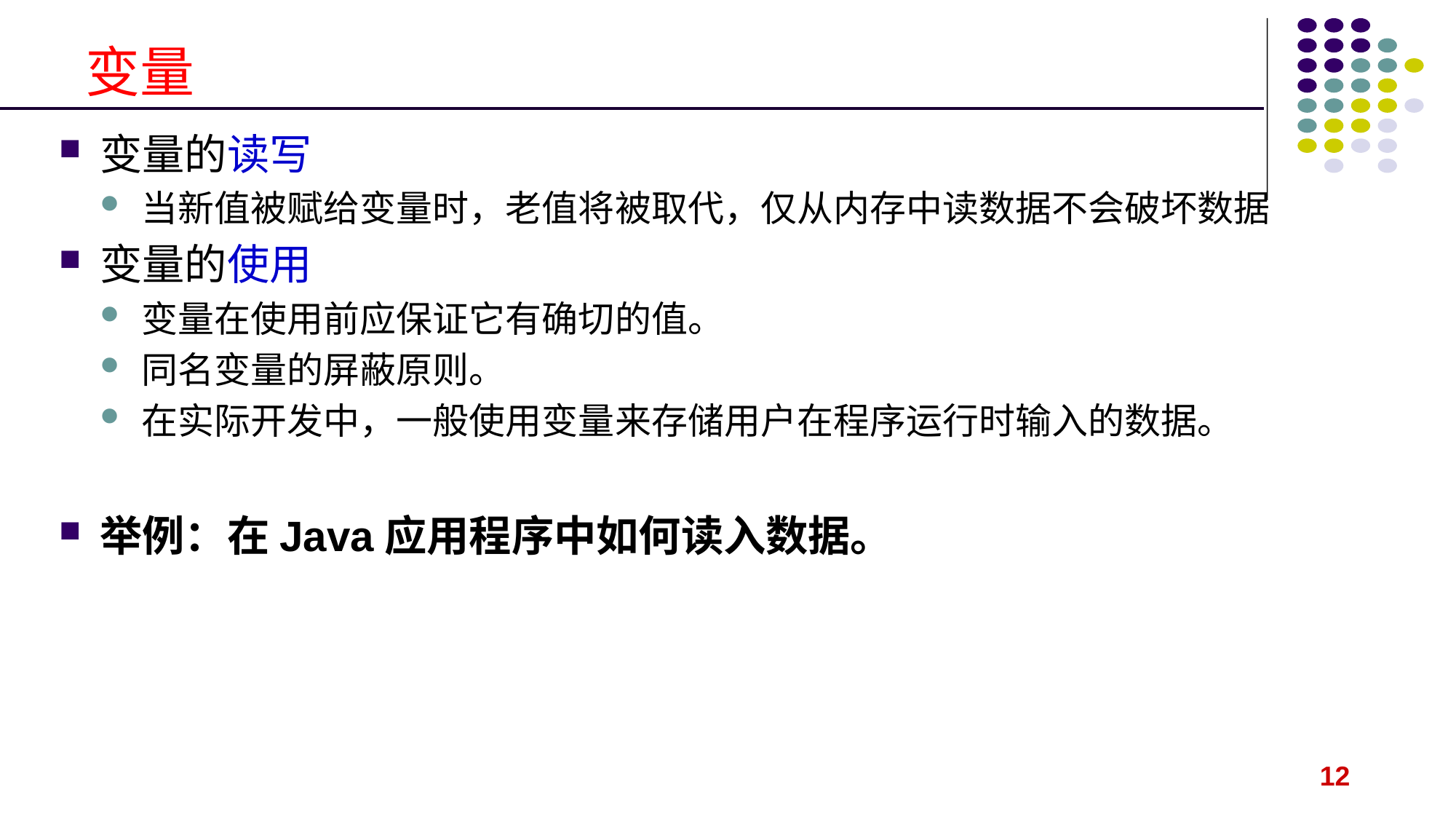

# 变量
变量的读写
当新值被赋给变量时，老值将被取代，仅从内存中读数据不会破坏数据
变量的使用
变量在使用前应保证它有确切的值。
同名变量的屏蔽原则。
在实际开发中，一般使用变量来存储用户在程序运行时输入的数据。

举例：在Java应用程序中如何读入数据。